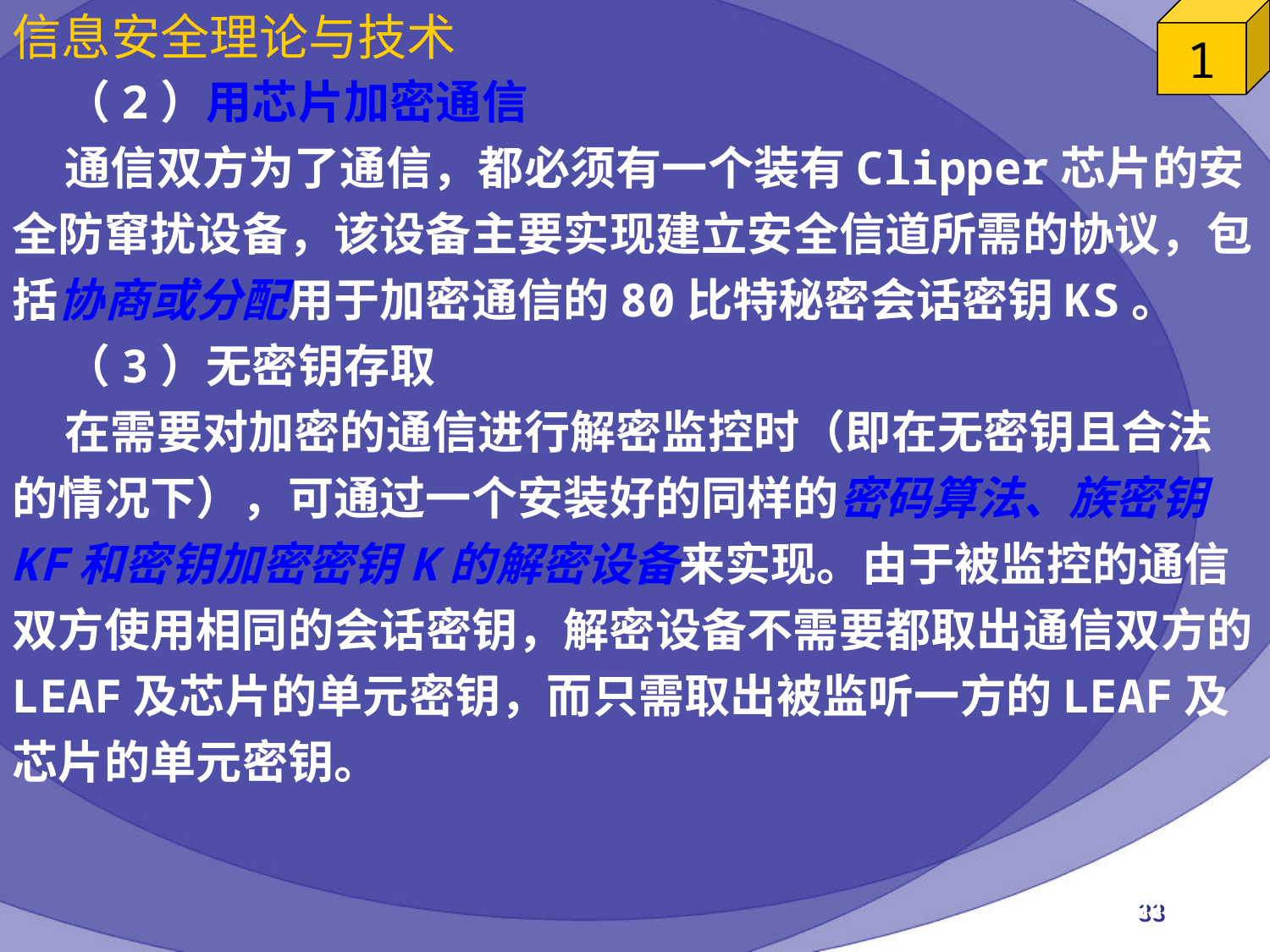

（2）用芯片加密通信
    通信双方为了通信，都必须有一个装有Clipper芯片的安全防窜扰设备，该设备主要实现建立安全信道所需的协议，包括协商或分配用于加密通信的80比特秘密会话密钥KS。
    （3）无密钥存取
    在需要对加密的通信进行解密监控时（即在无密钥且合法的情况下），可通过一个安装好的同样的密码算法、族密钥KF和密钥加密密钥K的解密设备来实现。由于被监控的通信双方使用相同的会话密钥，解密设备不需要都取出通信双方的LEAF及芯片的单元密钥，而只需取出被监听一方的LEAF及芯片的单元密钥。
2023/4/25
33